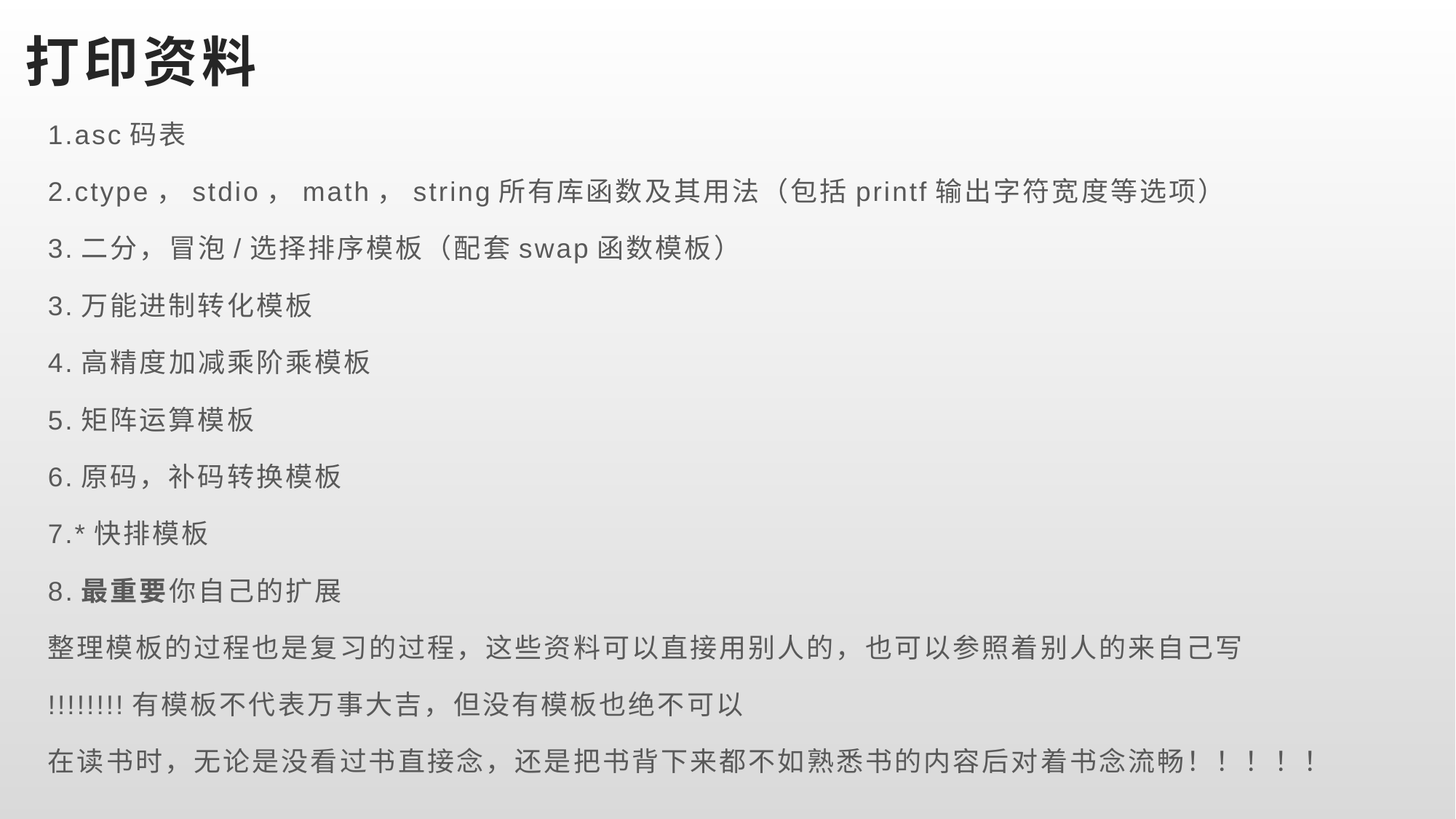

# 打印资料
1.asc码表
2.ctype，stdio，math，string所有库函数及其用法（包括printf输出字符宽度等选项）
3.二分，冒泡/选择排序模板（配套swap函数模板）
3.万能进制转化模板
4.高精度加减乘阶乘模板
5.矩阵运算模板
6.原码，补码转换模板
7.*快排模板
8.最重要你自己的扩展
整理模板的过程也是复习的过程，这些资料可以直接用别人的，也可以参照着别人的来自己写
!!!!!!!!有模板不代表万事大吉，但没有模板也绝不可以
在读书时，无论是没看过书直接念，还是把书背下来都不如熟悉书的内容后对着书念流畅！！！！！